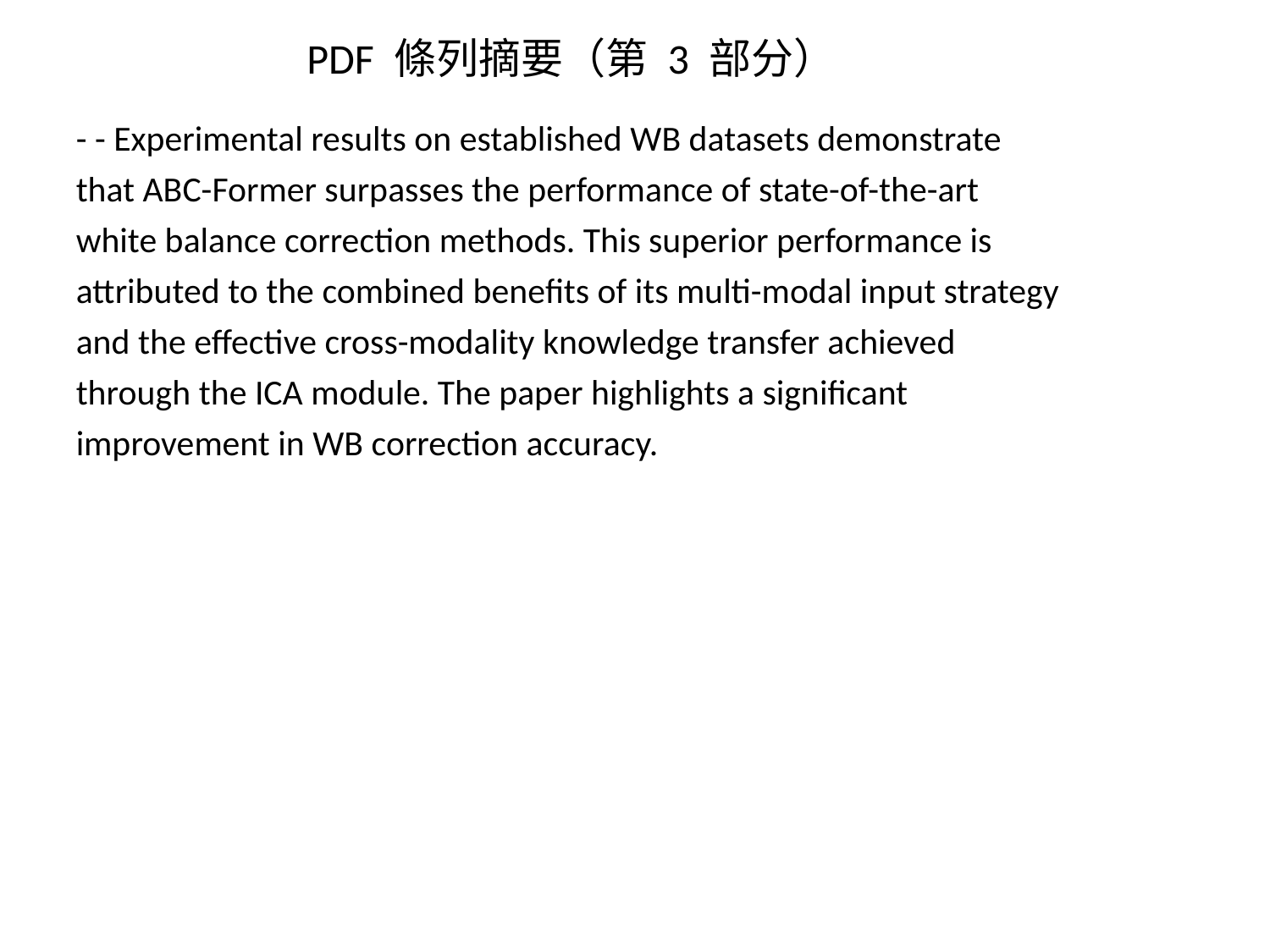

PDF 條列摘要（第 3 部分）

- - Experimental results on established WB datasets demonstrate that ABC-Former surpasses the performance of state-of-the-art white balance correction methods. This superior performance is attributed to the combined benefits of its multi-modal input strategy and the effective cross-modality knowledge transfer achieved through the ICA module. The paper highlights a significant improvement in WB correction accuracy.